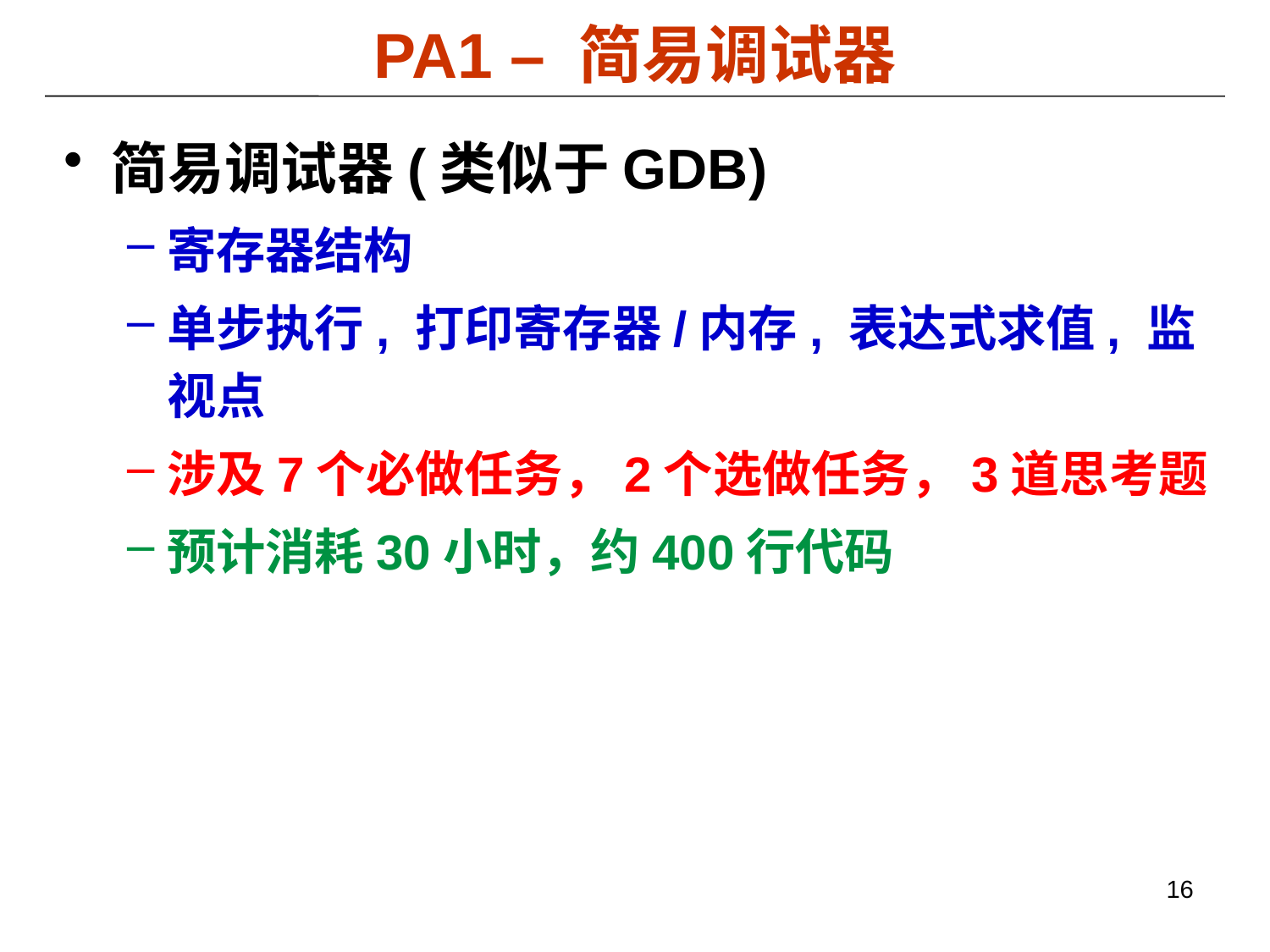

# PA1 – 简易调试器
简易调试器(类似于GDB)
寄存器结构
单步执行, 打印寄存器/内存, 表达式求值, 监视点
涉及7个必做任务，2个选做任务，3道思考题
预计消耗30小时，约400行代码
16